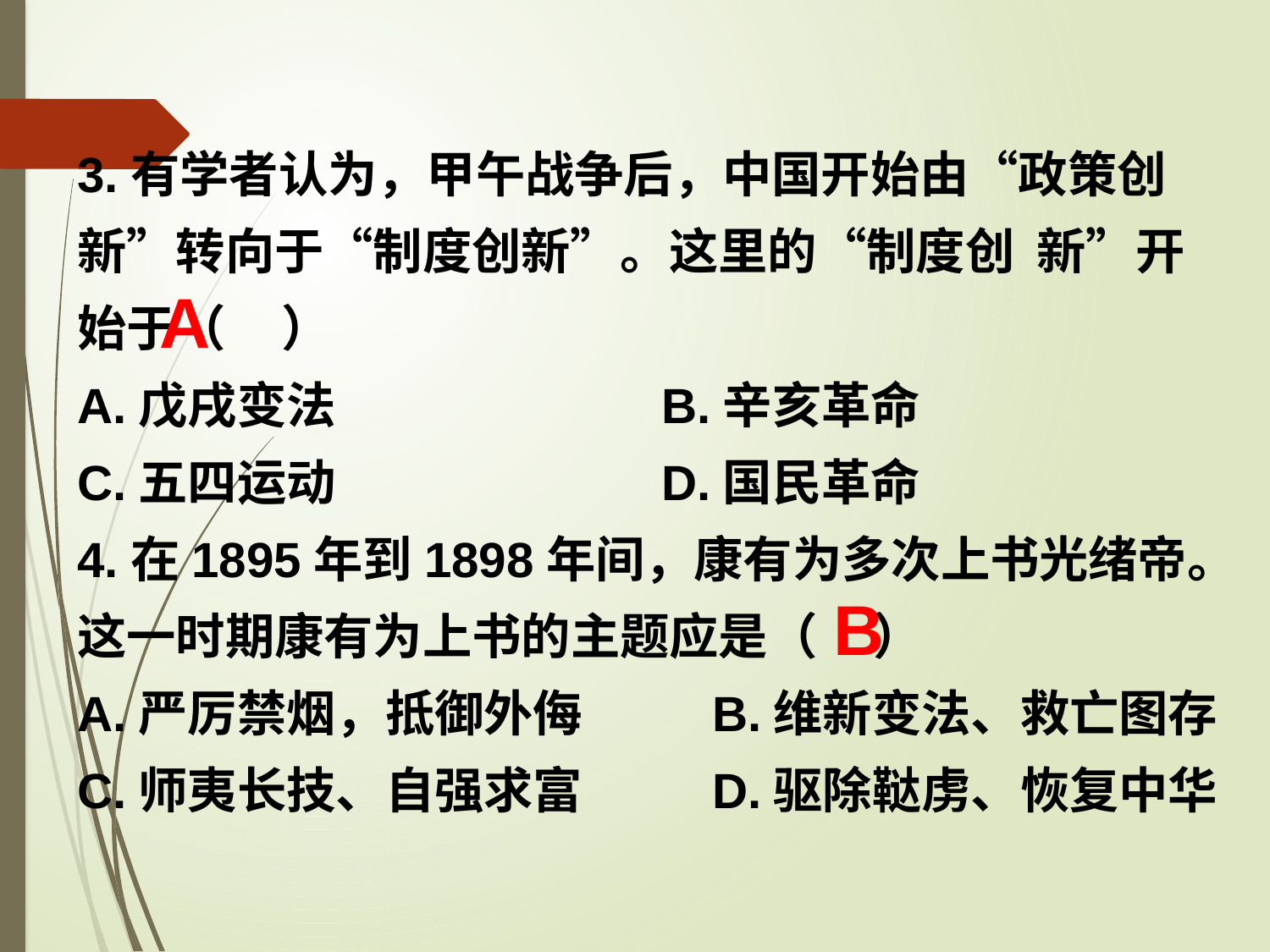

3.有学者认为，甲午战争后，中国开始由“政策创新”转向于“制度创新”。这里的“制度创  新”开始于（     ）
A.戊戌变法                            B.辛亥革命
C.五四运动                            D.国民革命
4.在1895年到1898年间，康有为多次上书光绪帝。这一时期康有为上书的主题应是（     ）
A.严厉禁烟，抵御外侮		B.维新变法、救亡图存
C.师夷长技、自强求富		D.驱除鞑虏、恢复中华
A
B